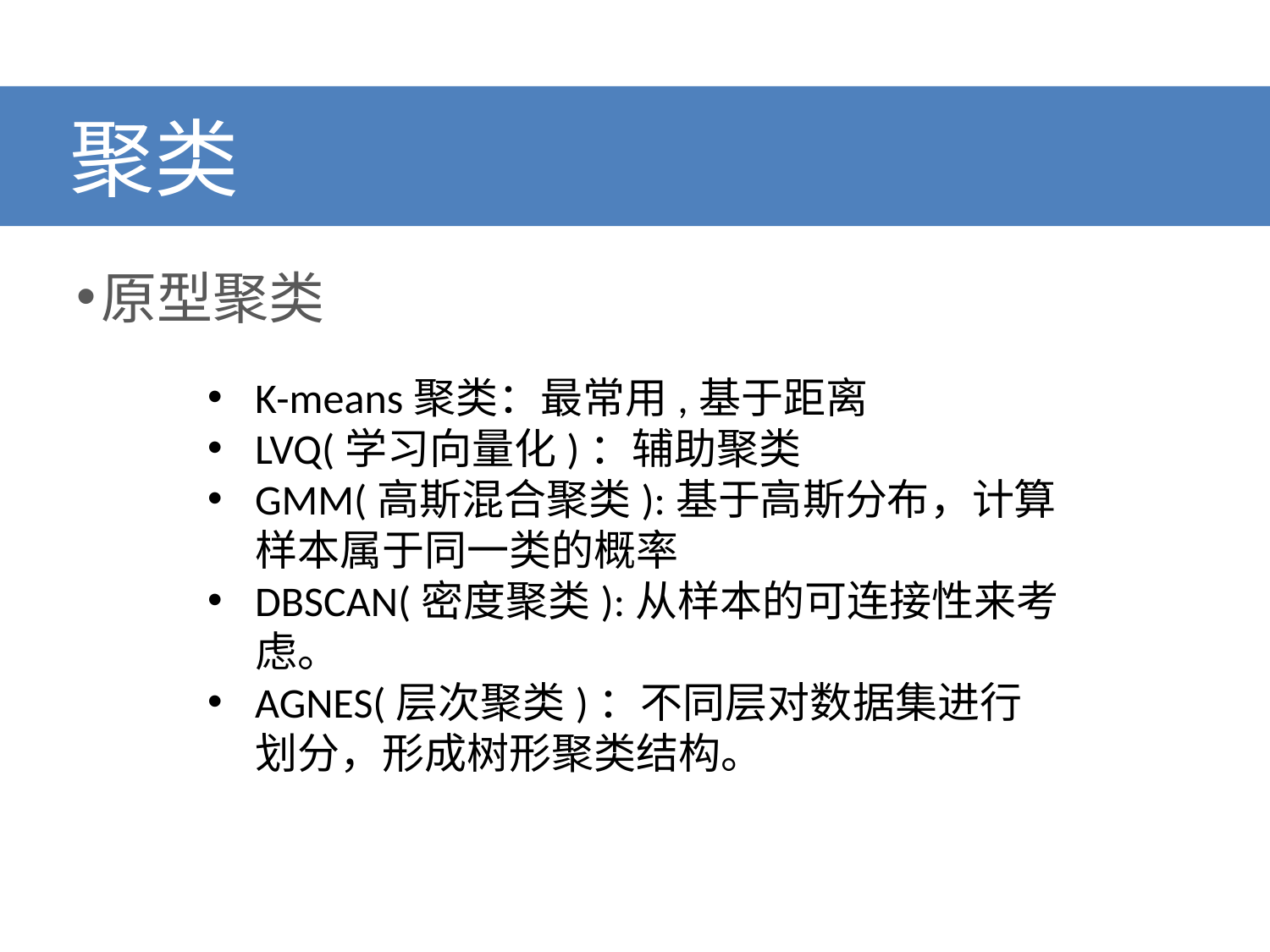

# 聚类
原型聚类
K-means聚类：最常用,基于距离
LVQ(学习向量化)：辅助聚类
GMM(高斯混合聚类):基于高斯分布，计算样本属于同一类的概率
DBSCAN(密度聚类):从样本的可连接性来考虑。
AGNES(层次聚类)：不同层对数据集进行划分，形成树形聚类结构。